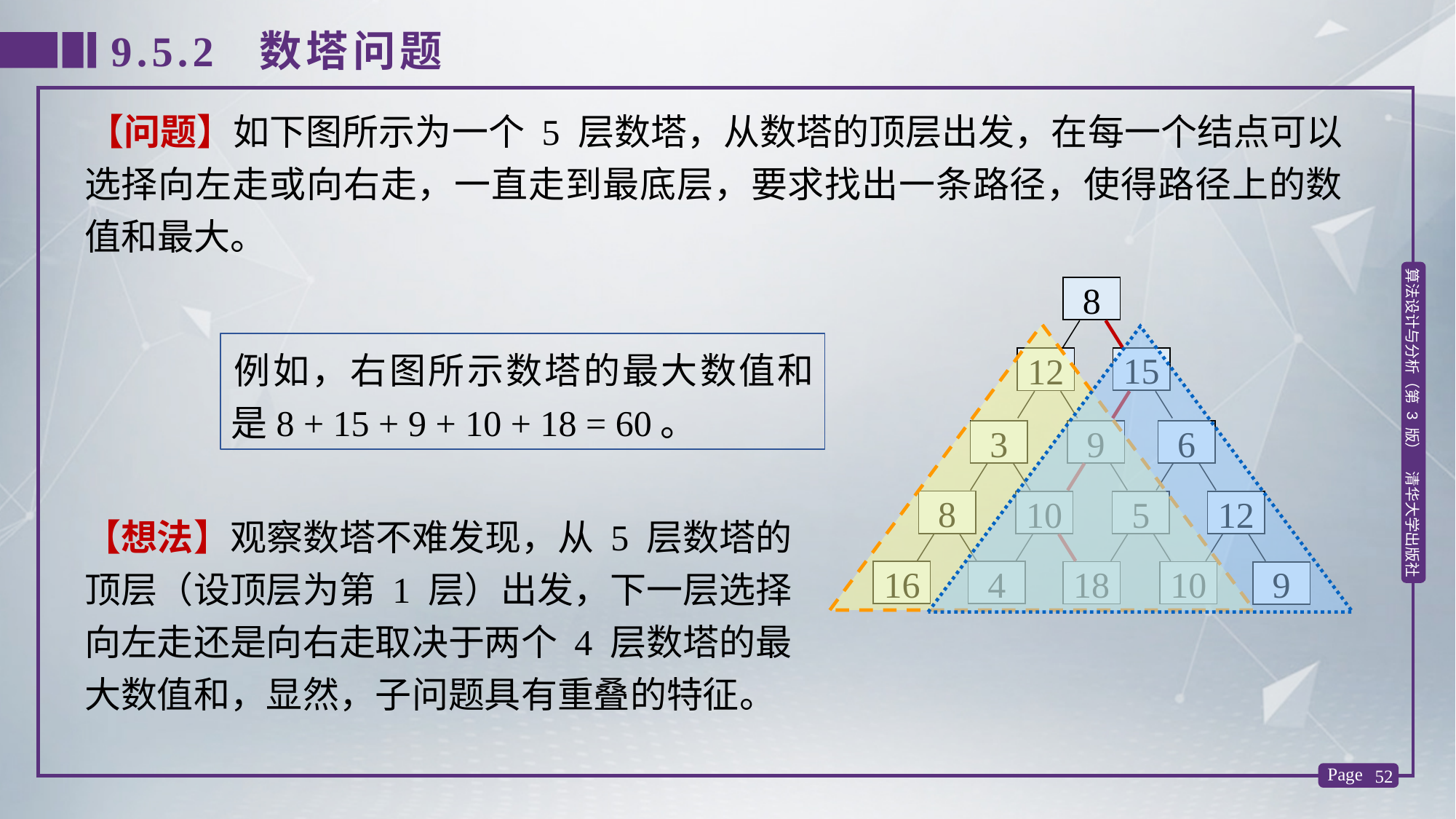

9.5.2  数塔问题
【问题】如下图所示为一个 5 层数塔，从数塔的顶层出发，在每一个结点可以选择向左走或向右走，一直走到最底层，要求找出一条路径，使得路径上的数值和最大。
8

15
12

3
9
6

8
10
12
5

16
4
18
10
9

例如，右图所示数塔的最大数值和是8 + 15 + 9 + 10 + 18 = 60。
【想法】观察数塔不难发现，从 5 层数塔的顶层（设顶层为第 1 层）出发，下一层选择向左走还是向右走取决于两个 4 层数塔的最大数值和，显然，子问题具有重叠的特征。